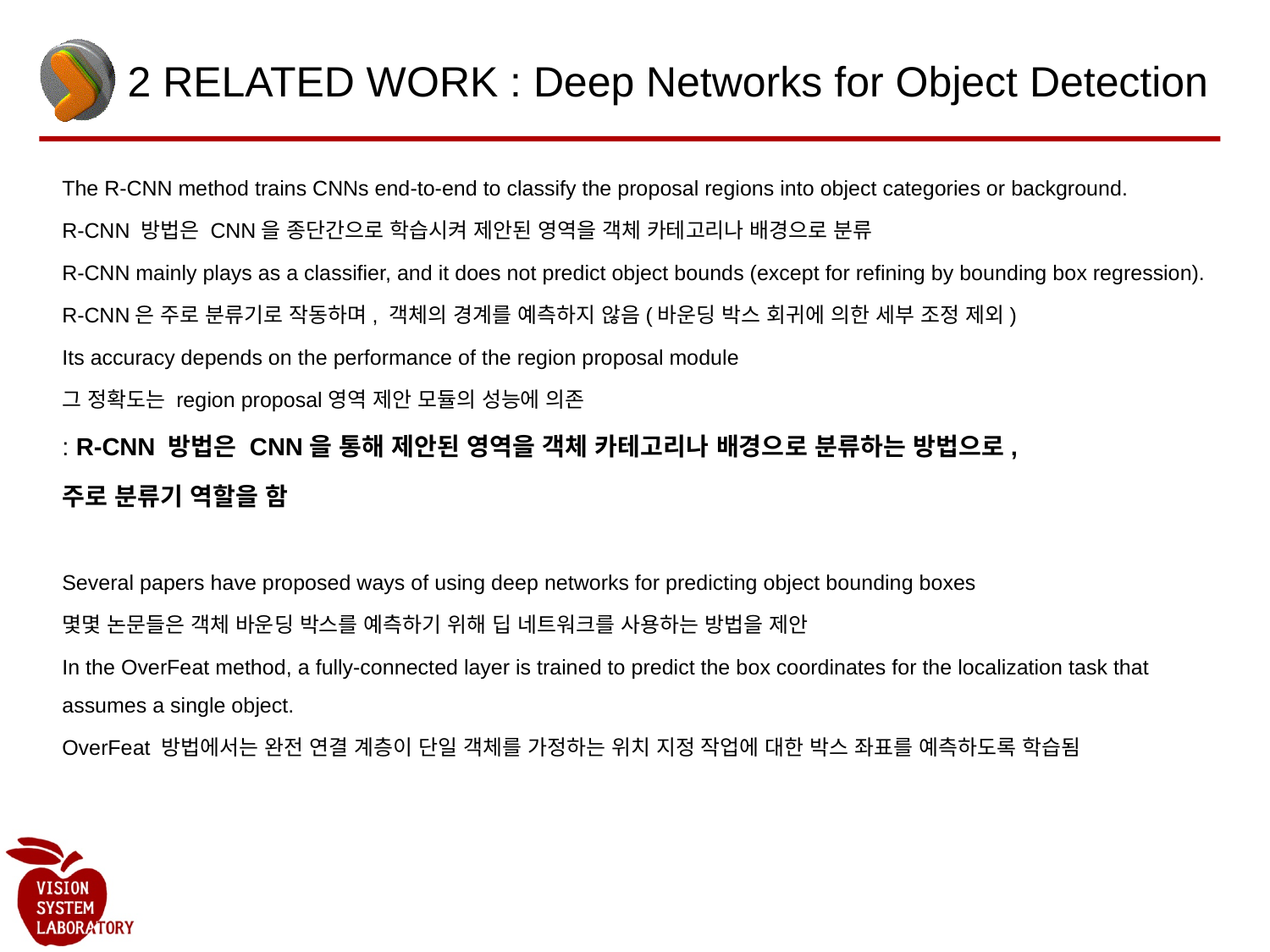

# 2 RELATED WORK : Deep Networks for Object Detection
The R-CNN method trains CNNs end-to-end to classify the proposal regions into object categories or background.
R-CNN 방법은 CNN을 종단간으로 학습시켜 제안된 영역을 객체 카테고리나 배경으로 분류
R-CNN mainly plays as a classifier, and it does not predict object bounds (except for refining by bounding box regression).
R-CNN은 주로 분류기로 작동하며, 객체의 경계를 예측하지 않음(바운딩 박스 회귀에 의한 세부 조정 제외)
Its accuracy depends on the performance of the region proposal module
그 정확도는 region proposal영역 제안 모듈의 성능에 의존
: R-CNN 방법은 CNN을 통해 제안된 영역을 객체 카테고리나 배경으로 분류하는 방법으로,
주로 분류기 역할을 함

Several papers have proposed ways of using deep networks for predicting object bounding boxes
몇몇 논문들은 객체 바운딩 박스를 예측하기 위해 딥 네트워크를 사용하는 방법을 제안
In the OverFeat method, a fully-connected layer is trained to predict the box coordinates for the localization task that assumes a single object.
OverFeat 방법에서는 완전 연결 계층이 단일 객체를 가정하는 위치 지정 작업에 대한 박스 좌표를 예측하도록 학습됨